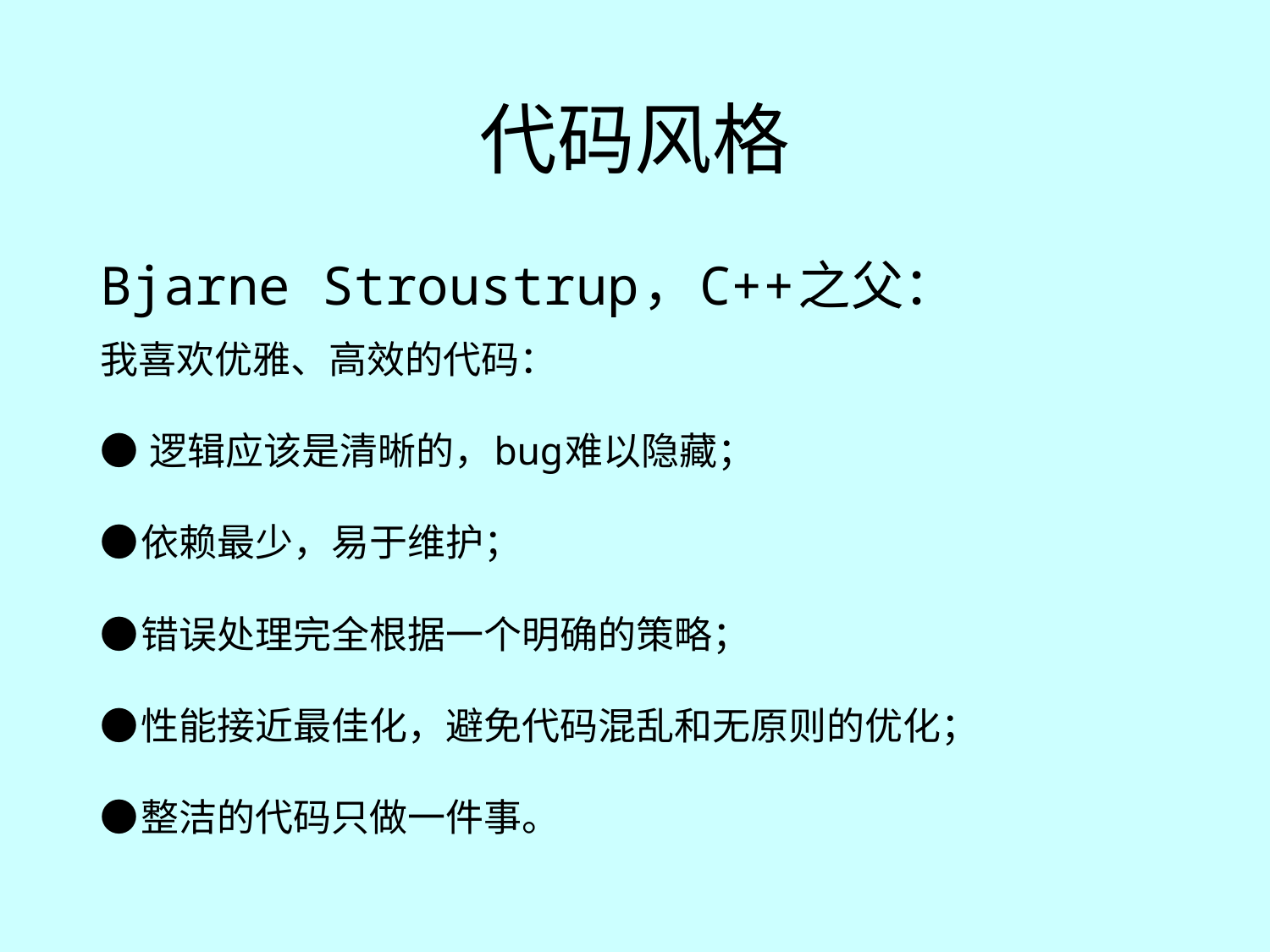

# 代码风格
Bjarne Stroustrup，C++之父：

我喜欢优雅、高效的代码：

● 逻辑应该是清晰的，bug难以隐藏；

●依赖最少，易于维护；

●错误处理完全根据一个明确的策略；

●性能接近最佳化，避免代码混乱和无原则的优化；

●整洁的代码只做一件事。